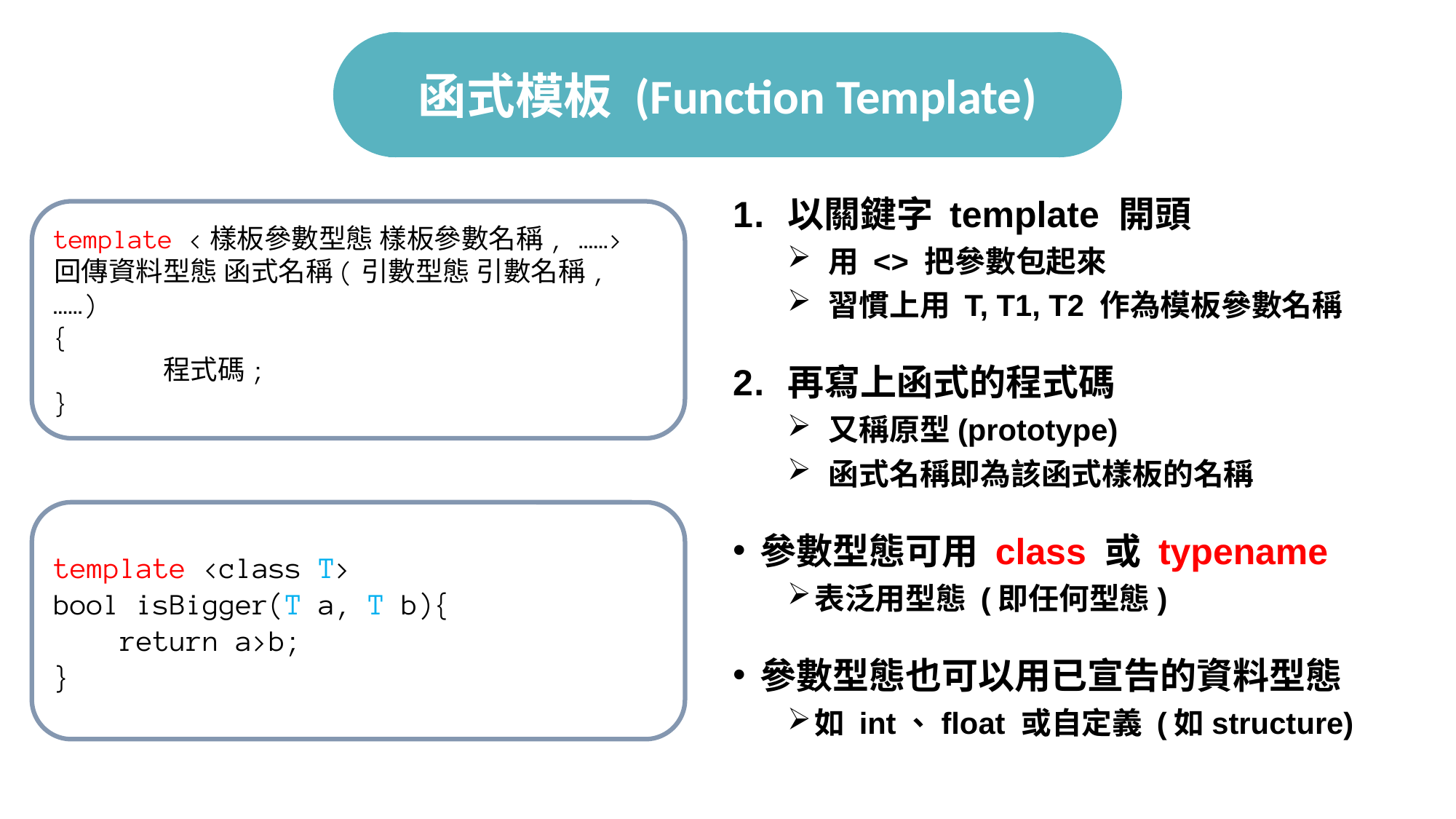

# 函式模板 (Function Template)
以關鍵字 template 開頭
 用 <> 把參數包起來
 習慣上用 T, T1, T2 作為模板參數名稱
再寫上函式的程式碼
 又稱原型(prototype)
 函式名稱即為該函式樣板的名稱
參數型態可用 class 或 typename
表泛用型態 (即任何型態)
參數型態也可以用已宣告的資料型態
如 int、float 或自定義 (如structure)
template <樣板參數型態 樣板參數名稱, ……>
回傳資料型態 函式名稱(引數型態 引數名稱, ……)
{
	程式碼;
}
template <class T>
bool isBigger(T a, T b){
    return a>b;
}